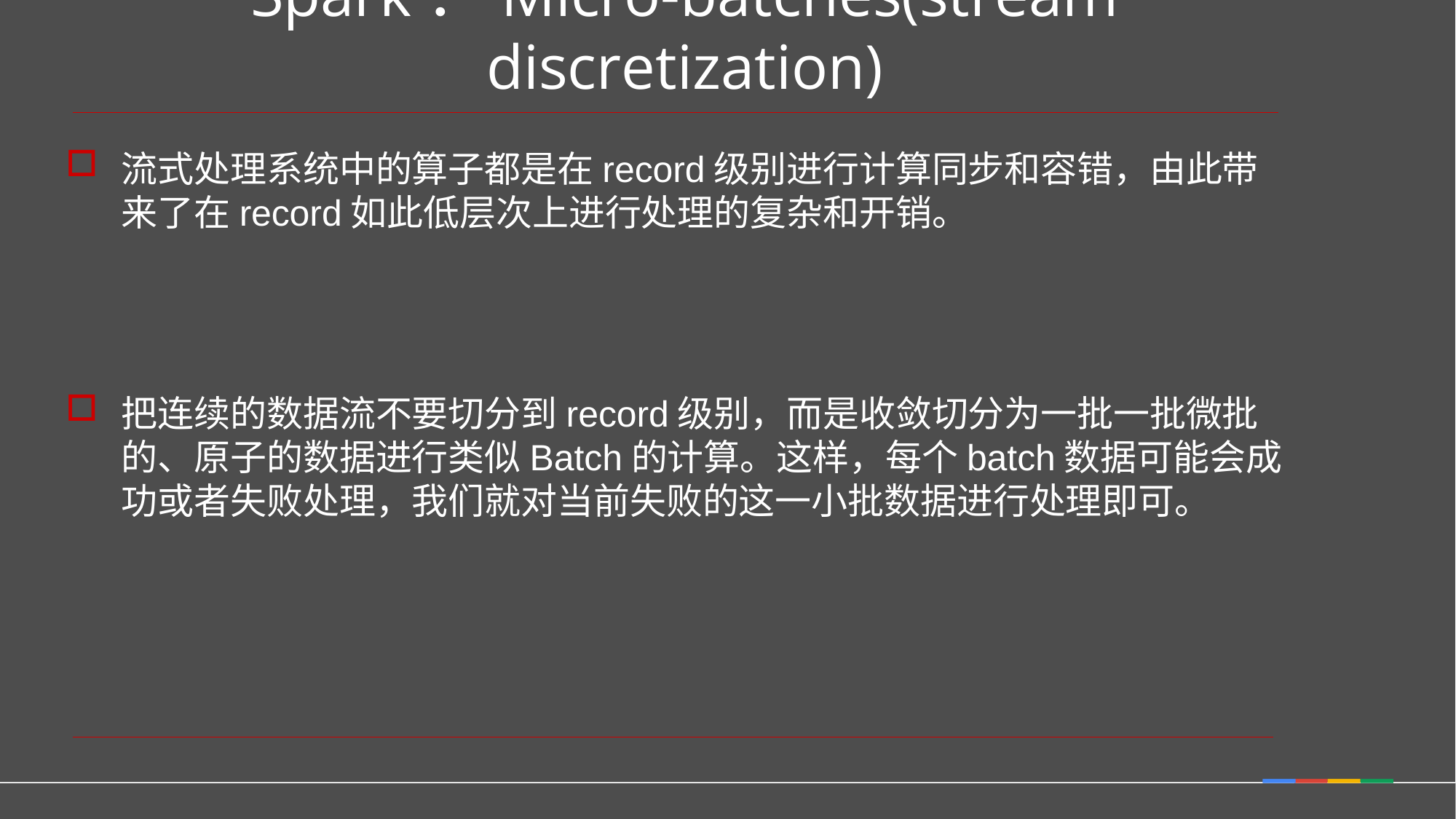

Spark：Micro-batches(stream discretization)

流式处理系统中的算子都是在record级别进行计算同步和容错，由此带来了在record如此低层次上进行处理的复杂和开销。

把连续的数据流不要切分到record级别，而是收敛切分为一批一批微批的、原子的数据进行类似Batch的计算。这样，每个batch数据可能会成功或者失败处理，我们就对当前失败的这一小批数据进行处理即可。